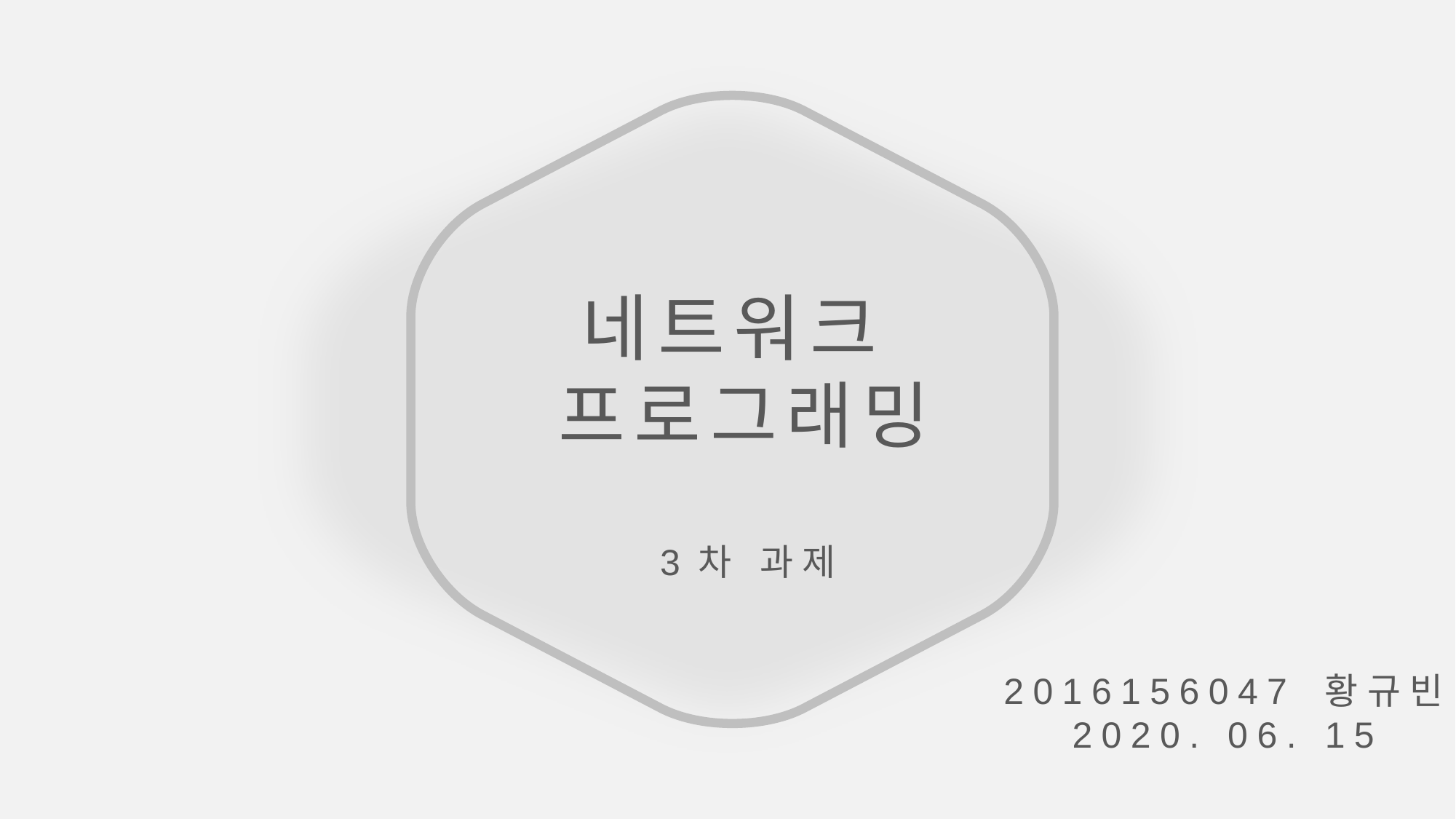

네트워크
프로그래밍
3차 과제
2016156047 황규빈
2020. 06. 15